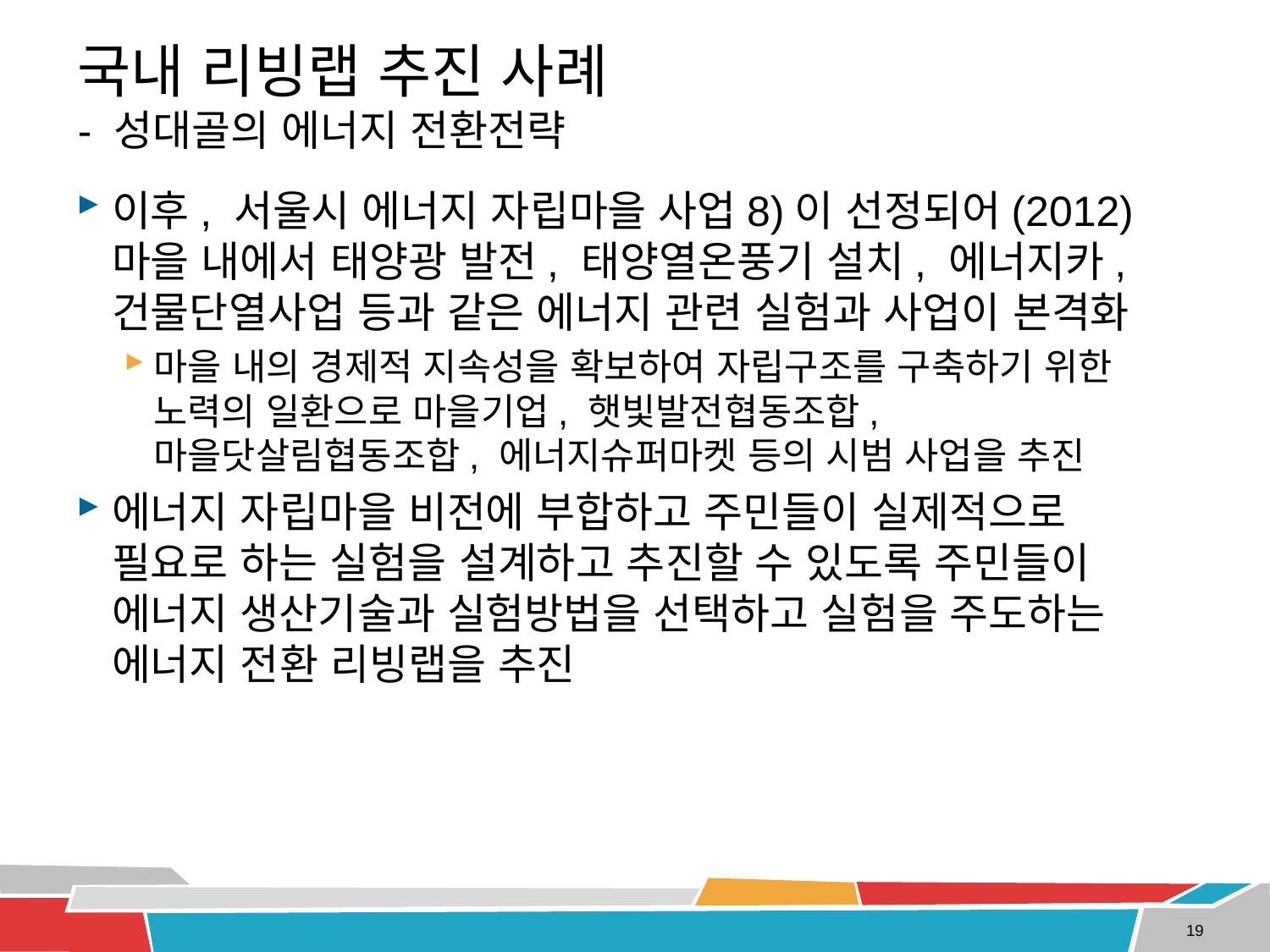

# 국내 리빙랩 추진 사례 - 성대골의 에너지 전환전략
이후, 서울시 에너지 자립마을 사업8)이 선정되어(2012) 마을 내에서 태양광 발전, 태양열온풍기 설치, 에너지카, 건물단열사업 등과 같은 에너지 관련 실험과 사업이 본격화
마을 내의 경제적 지속성을 확보하여 자립구조를 구축하기 위한 노력의 일환으로 마을기업, 햇빛발전협동조합, 마을닷살림협동조합, 에너지슈퍼마켓 등의 시범 사업을 추진
에너지 자립마을 비전에 부합하고 주민들이 실제적으로 필요로 하는 실험을 설계하고 추진할 수 있도록 주민들이 에너지 생산기술과 실험방법을 선택하고 실험을 주도하는 에너지 전환 리빙랩을 추진
19